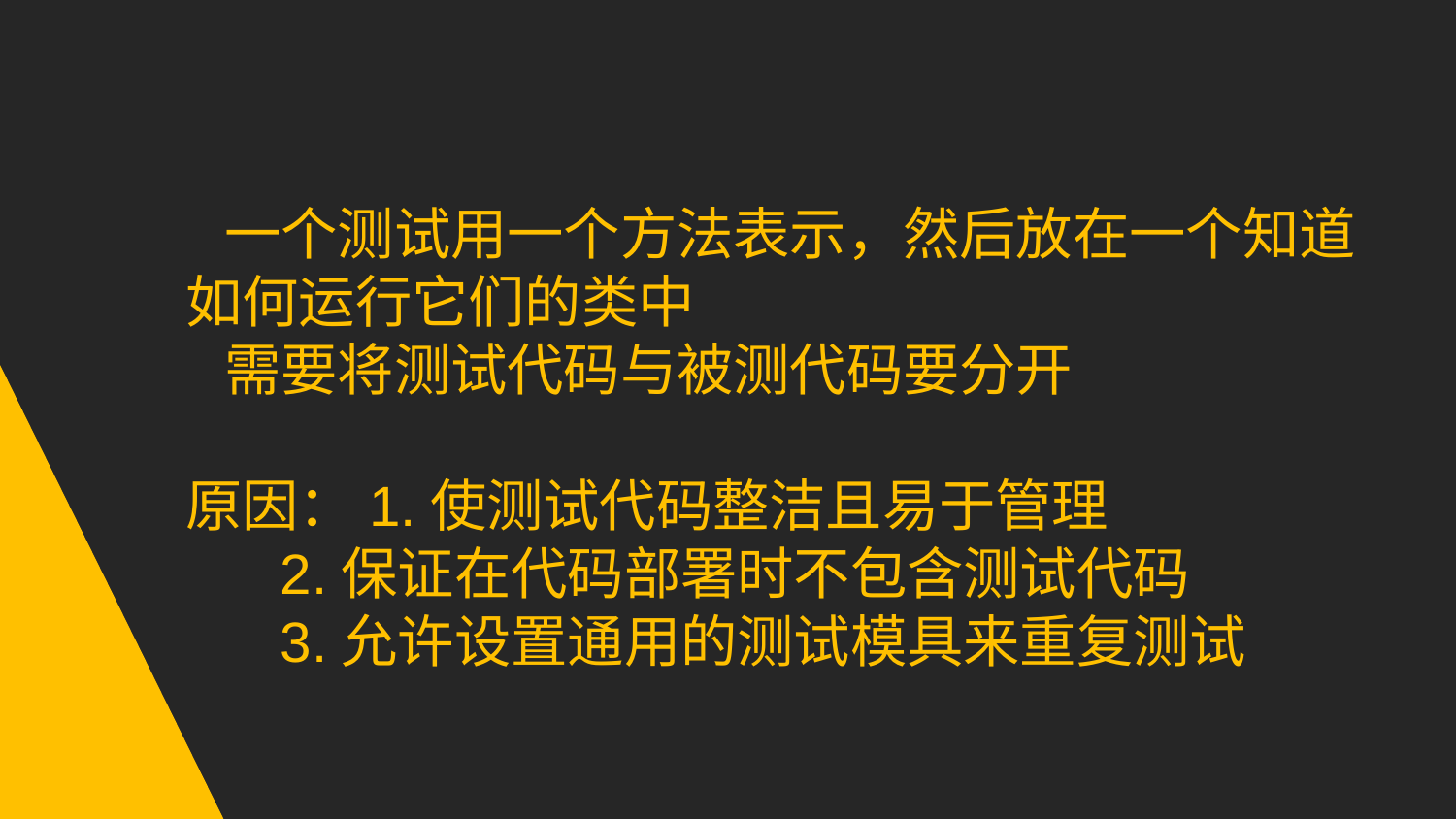

一个测试用一个方法表示，然后放在一个知道如何运行它们的类中
  需要将测试代码与被测代码要分开

原因：1.使测试代码整洁且易于管理
      2.保证在代码部署时不包含测试代码
      3.允许设置通用的测试模具来重复测试